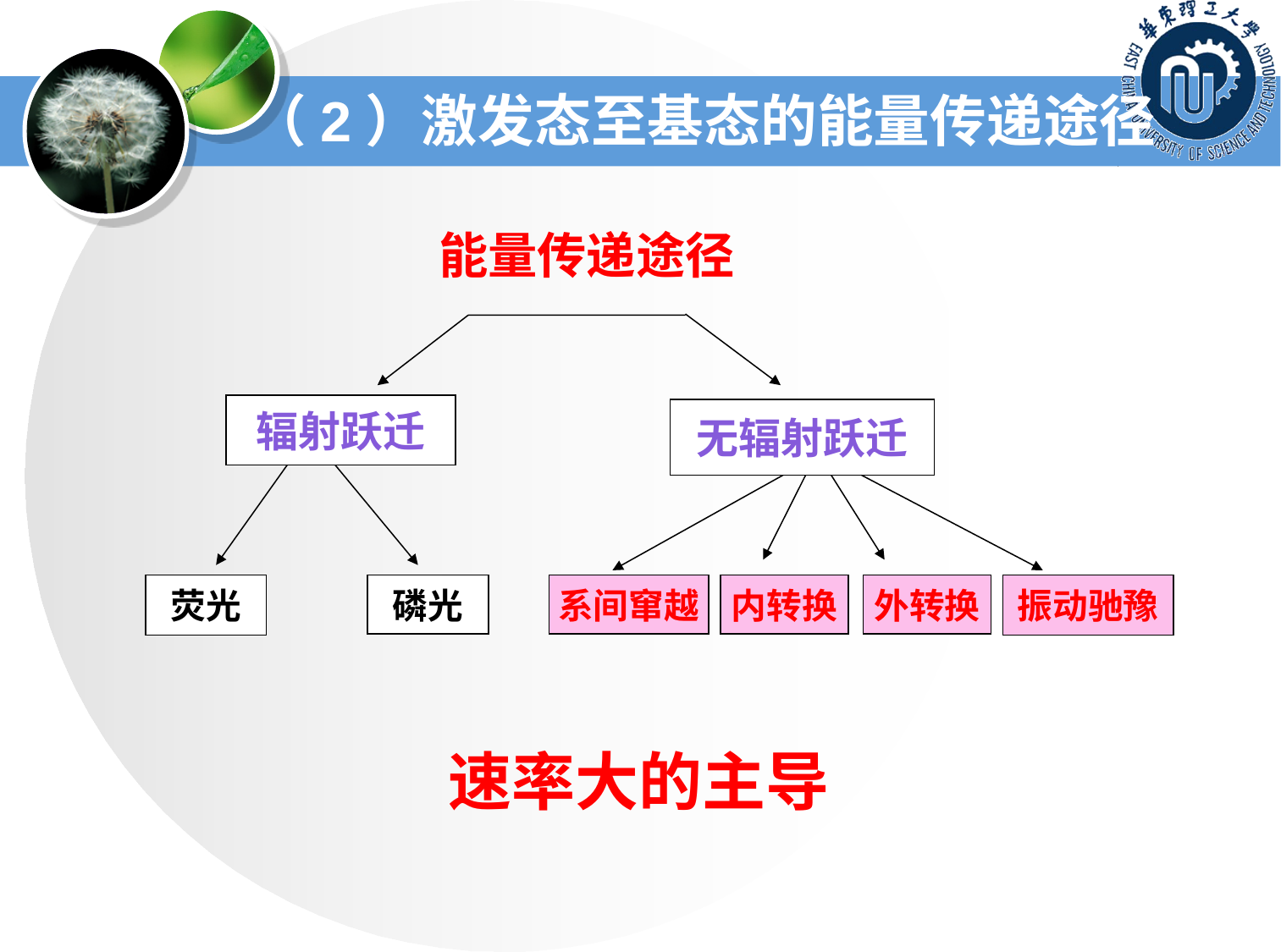

# （2）激发态至基态的能量传递途径
能量传递途径

辐射跃迁
无辐射跃迁

荧光
磷光
系间窜越
内转换
外转换
振动驰豫
速率大的主导